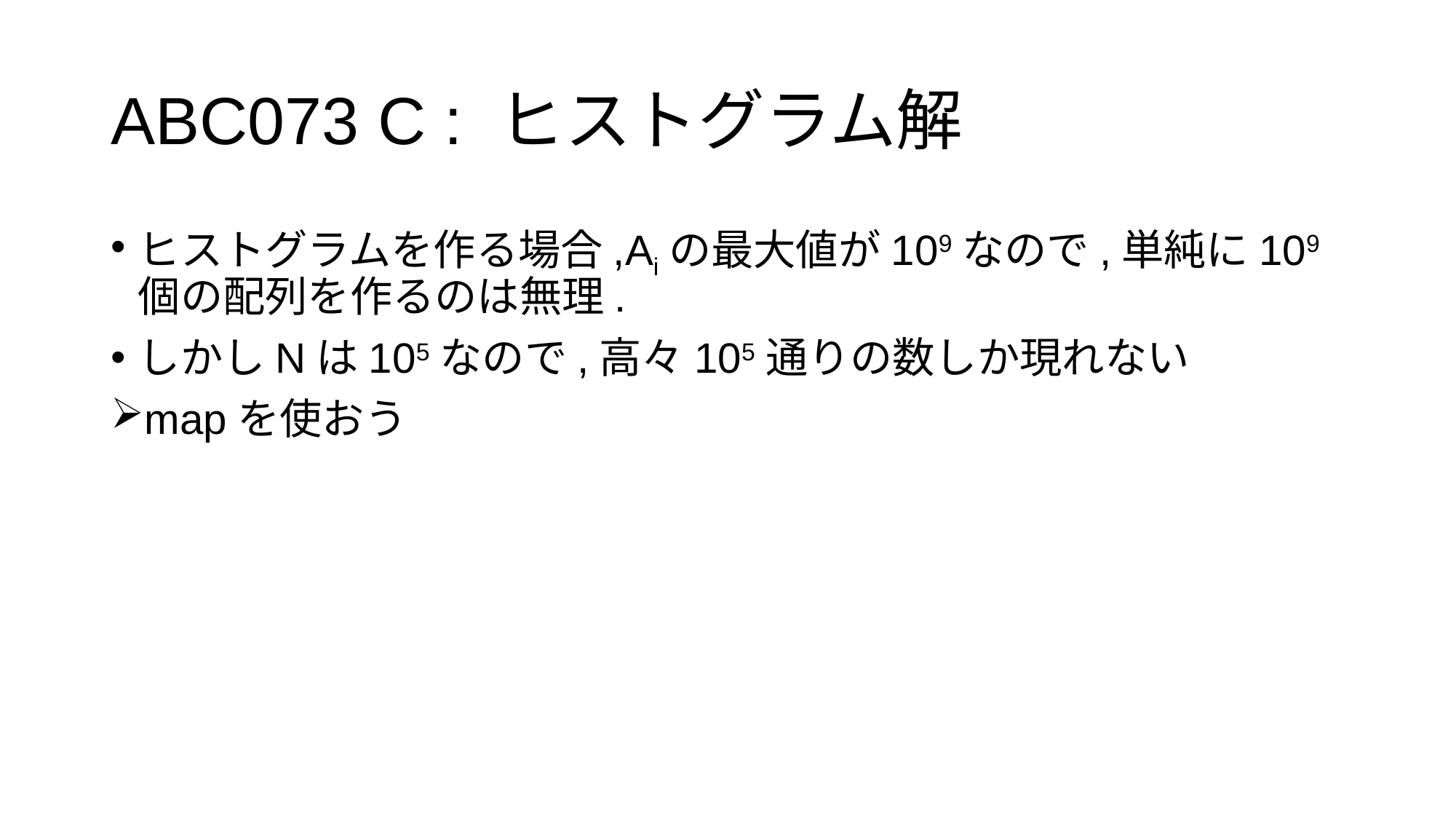

# ABC073 C : ヒストグラム解
ヒストグラムを作る場合,Aiの最大値が109なので,単純に109個の配列を作るのは無理.
しかしNは105なので,高々105通りの数しか現れない
mapを使おう